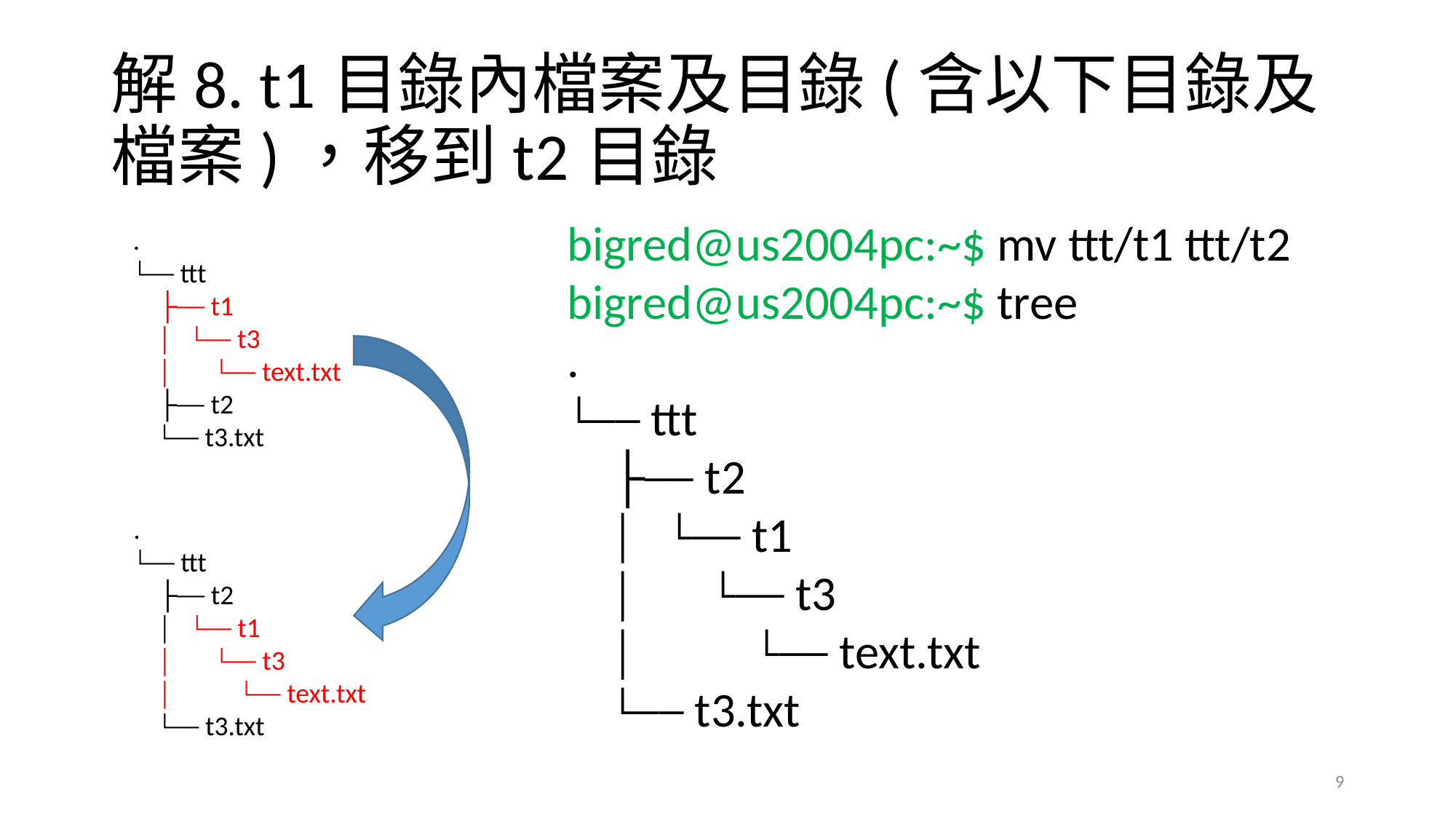

# 解8. t1目錄內檔案及目錄(含以下目錄及檔案)，移到t2目錄
bigred@us2004pc:~$ mv ttt/t1 ttt/t2
bigred@us2004pc:~$ tree
.
└── ttt
    ├── t2
    │   └── t1
    │       └── t3
    │           └── text.txt
    └── t3.txt

.
└── ttt
    ├── t1
    │   └── t3
    │       └── text.txt
    ├── t2
    └── t3.txt

.
└── ttt
    ├── t2
    │   └── t1
    │       └── t3
    │           └── text.txt
    └── t3.txt

9